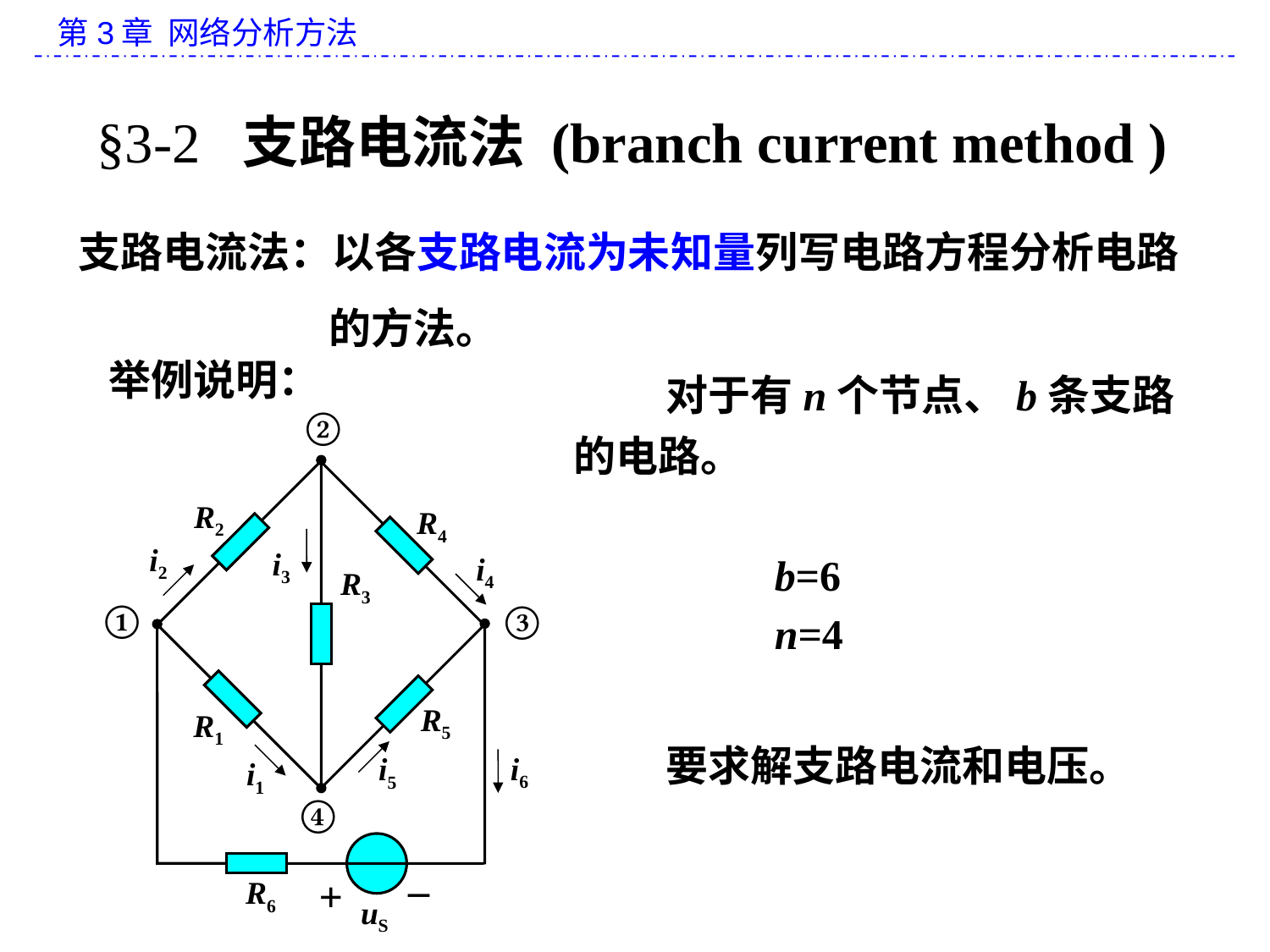

§3-2  支路电流法 (branch current method )
支路电流法：以各支路电流为未知量列写电路方程分析电路的方法。
举例说明：
对于有n个节点、b条支路的电路。
②

R2
R4

i2

i3
i4

R3

①
③

R5

R1

i6
i5
i1

④

_

+

R6
uS
b=6
n=4
要求解支路电流和电压。